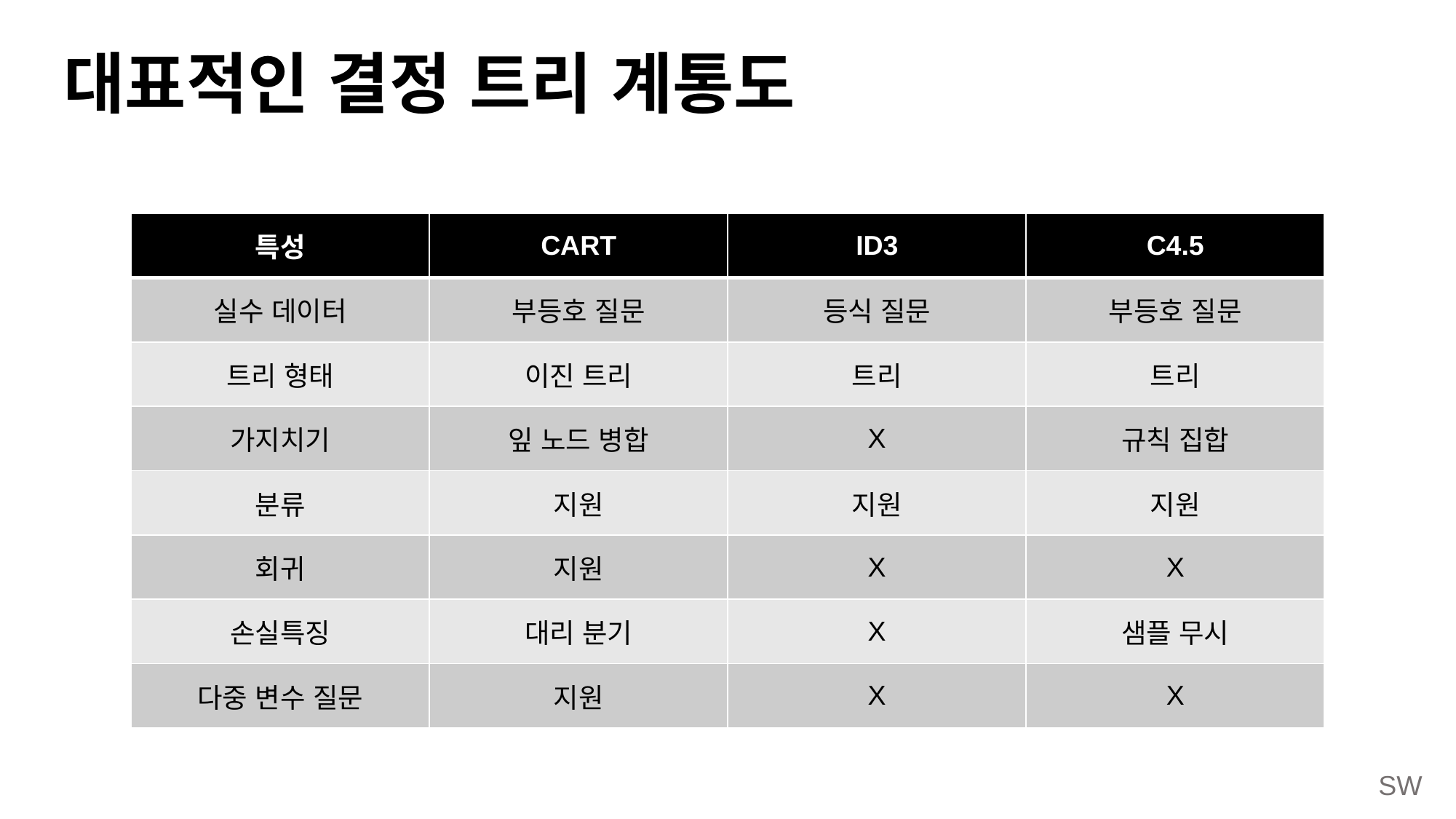

# 대표적인 결정 트리 계통도
| 특성 | CART | ID3 | C4.5 |
| --- | --- | --- | --- |
| 실수 데이터 | 부등호 질문 | 등식 질문 | 부등호 질문 |
| 트리 형태 | 이진 트리 | 트리 | 트리 |
| 가지치기 | 잎 노드 병합 | X | 규칙 집합 |
| 분류 | 지원 | 지원 | 지원 |
| 회귀 | 지원 | X | X |
| 손실특징 | 대리 분기 | X | 샘플 무시 |
| 다중 변수 질문 | 지원 | X | X |